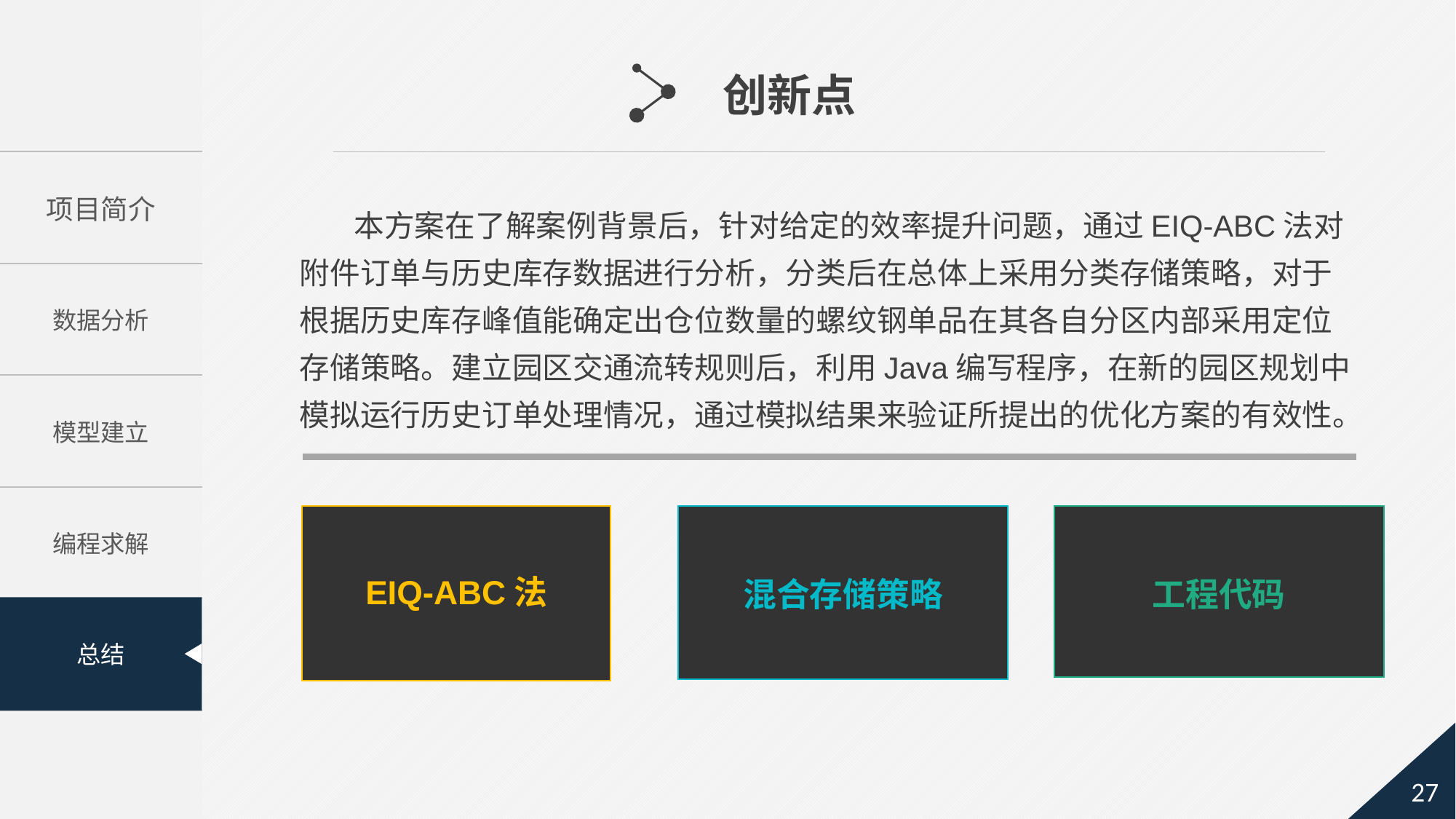

创新点
       本方案在了解案例背景后，针对给定的效率提升问题，通过EIQ-ABC法对附件订单与历史库存数据进行分析，分类后在总体上采用分类存储策略，对于根据历史库存峰值能确定出仓位数量的螺纹钢单品在其各自分区内部采用定位存储策略。建立园区交通流转规则后，利用Java编写程序，在新的园区规划中模拟运行历史订单处理情况，通过模拟结果来验证所提出的优化方案的有效性。

EIQ-ABC法
混合存储策略
工程代码